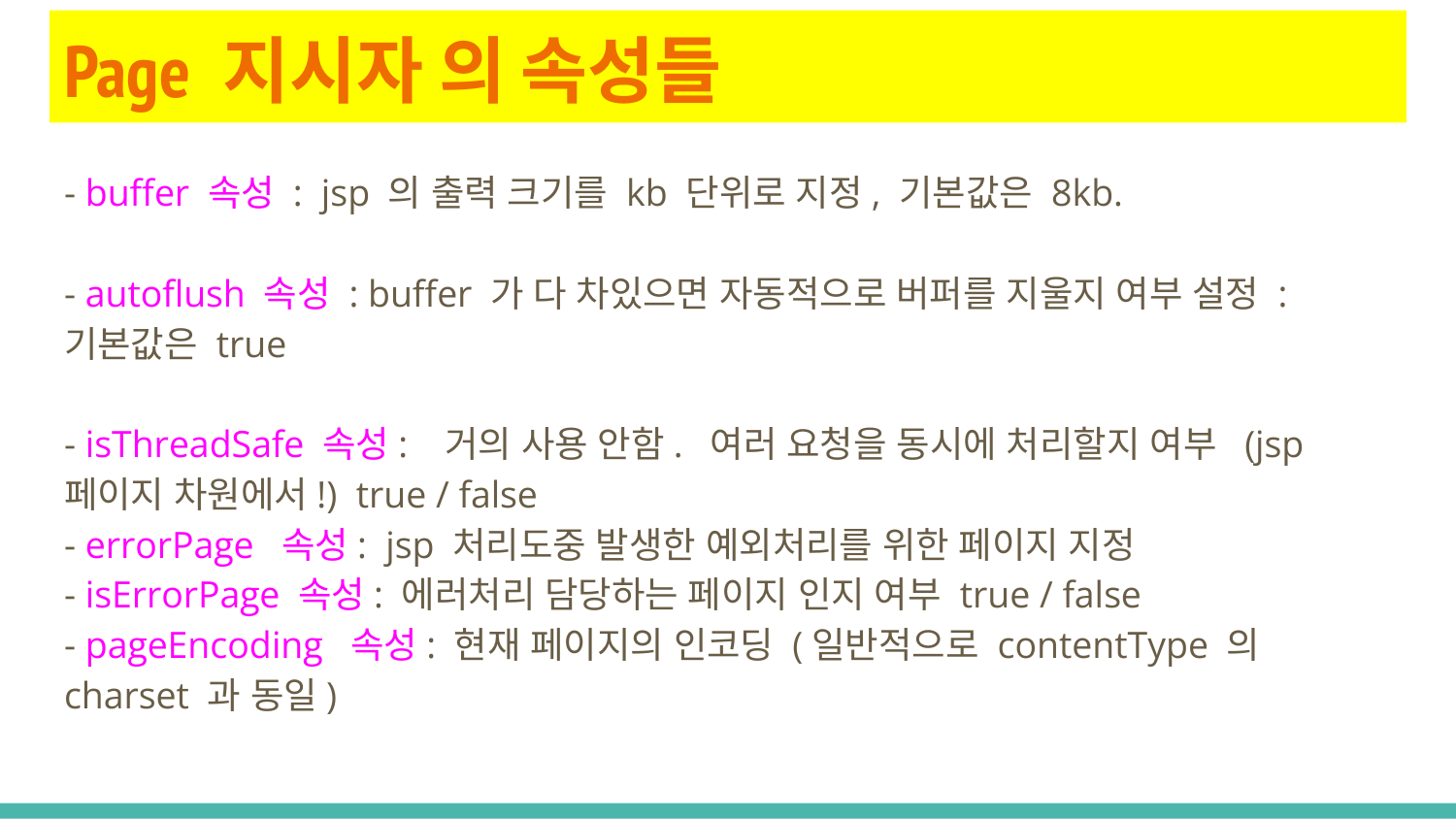

# Page 지시자 의 속성들
- buffer 속성 :  jsp 의 출력 크기를 kb 단위로 지정, 기본값은 8kb.
- autoflush 속성 : buffer 가 다 차있으면 자동적으로 버퍼를 지울지 여부 설정 : 기본값은 true
- isThreadSafe 속성:   거의 사용 안함.  여러 요청을 동시에 처리할지 여부  (jsp 페이지 차원에서!)  true / false
- errorPage  속성:  jsp 처리도중 발생한 예외처리를 위한 페이지 지정
- isErrorPage 속성: 에러처리 담당하는 페이지 인지 여부 true / false
- pageEncoding  속성: 현재 페이지의 인코딩 (일반적으로 contentType 의 charset 과 동일)